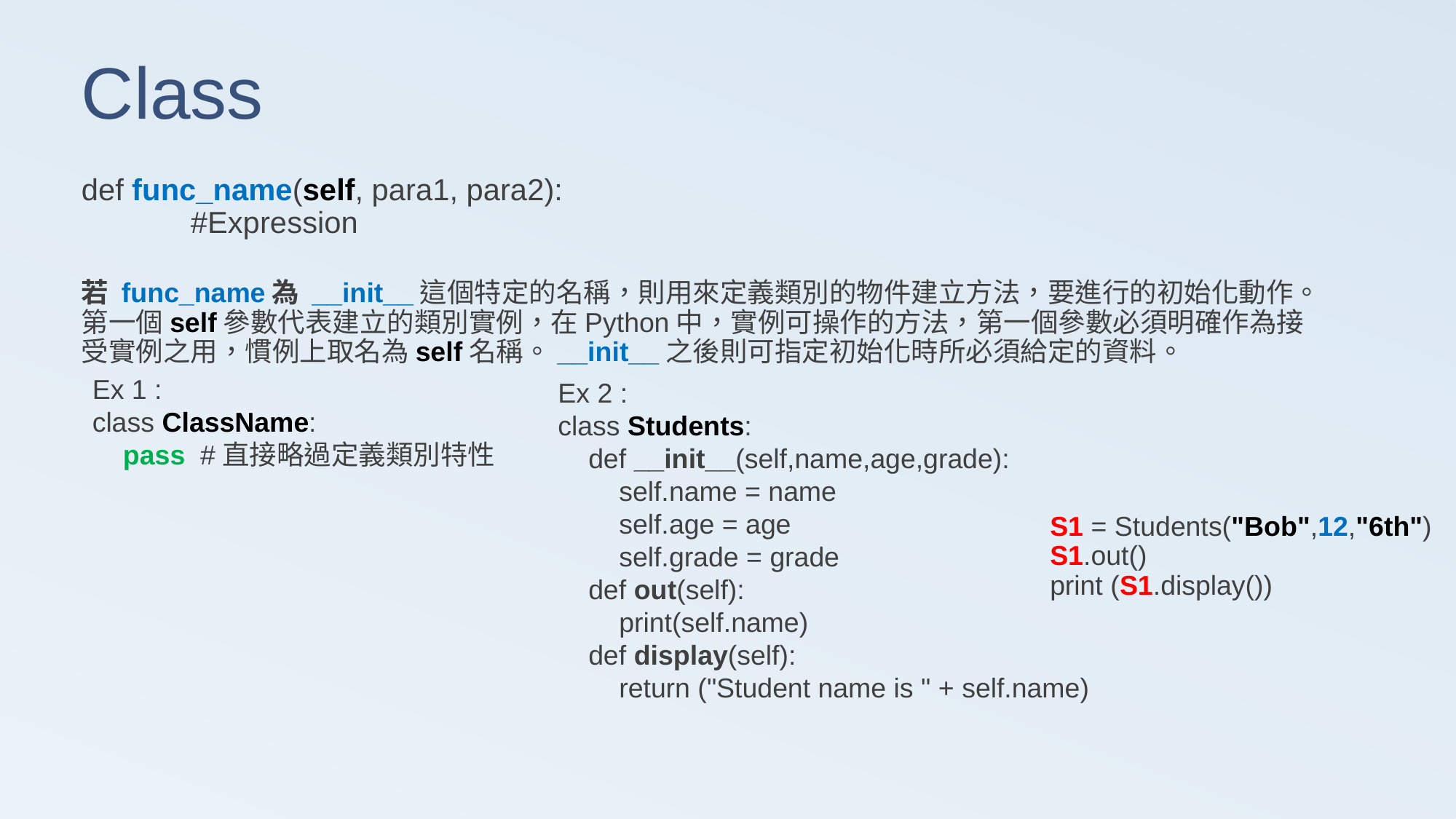

# Class
def func_name(self, para1, para2):
	#Expression

若 func_name為 __init__這個特定的名稱，則用來定義類別的物件建立方法，要進行的初始化動作。
第一個self參數代表建立的類別實例，在Python中，實例可操作的方法，第一個參數必須明確作為接受實例之用，慣例上取名為self名稱。__init__之後則可指定初始化時所必須給定的資料。
Ex 1 :
class ClassName:
    pass  #直接略過定義類別特性

Ex 2 :
class Students:
    def __init__(self,name,age,grade):
        self.name = name
        self.age = age
        self.grade = grade
    def out(self):
        print(self.name)
    def display(self):
        return ("Student name is " + self.name)
S1 = Students("Bob",12,"6th")
S1.out()
print (S1.display())